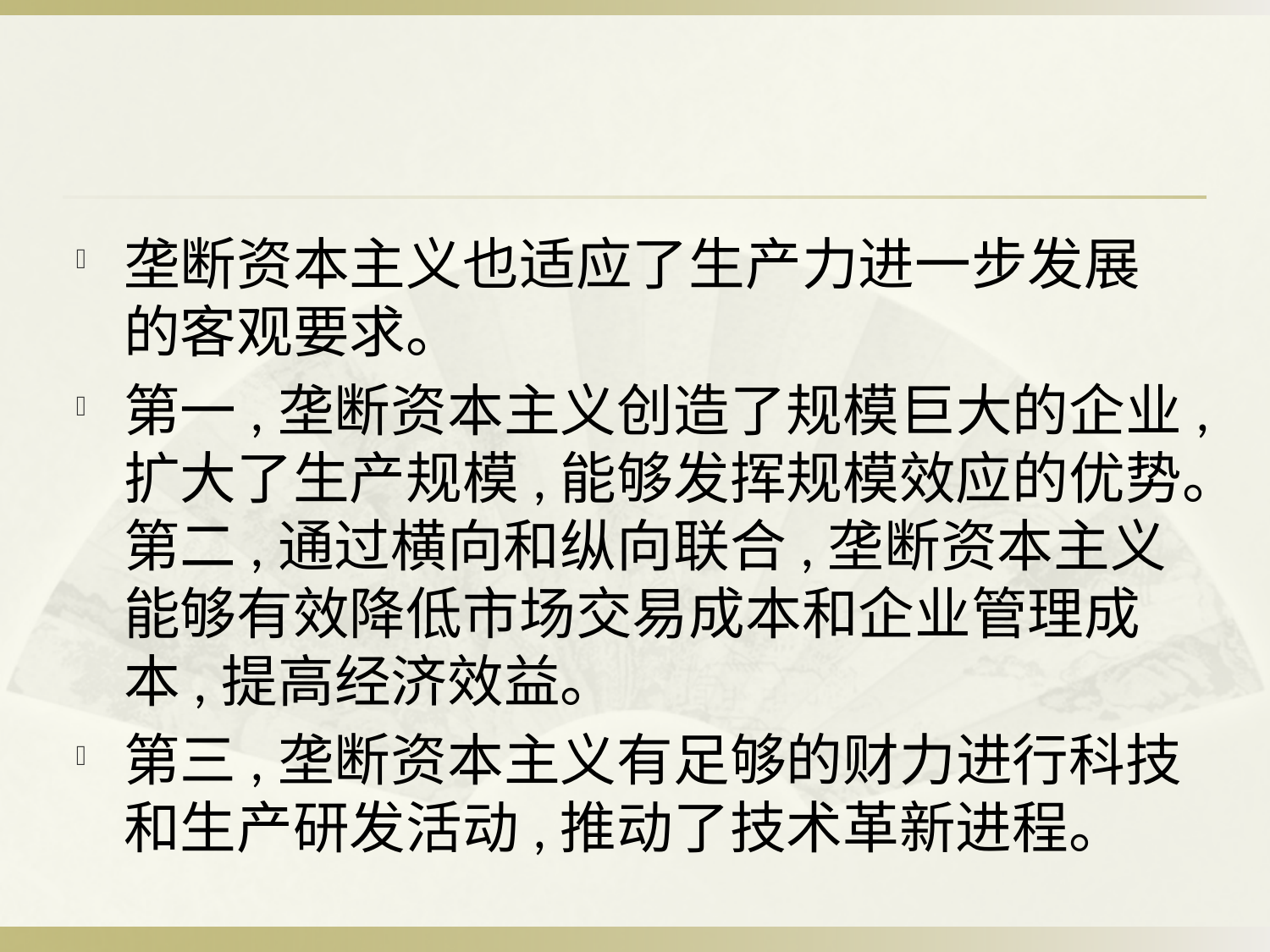

#
垄断资本主义也适应了生产力进一步发展的客观要求。
第一,垄断资本主义创造了规模巨大的企业,扩大了生产规模,能够发挥规模效应的优势。第二,通过横向和纵向联合,垄断资本主义能够有效降低市场交易成本和企业管理成本,提高经济效益。
第三,垄断资本主义有足够的财力进行科技和生产研发活动,推动了技术革新进程。